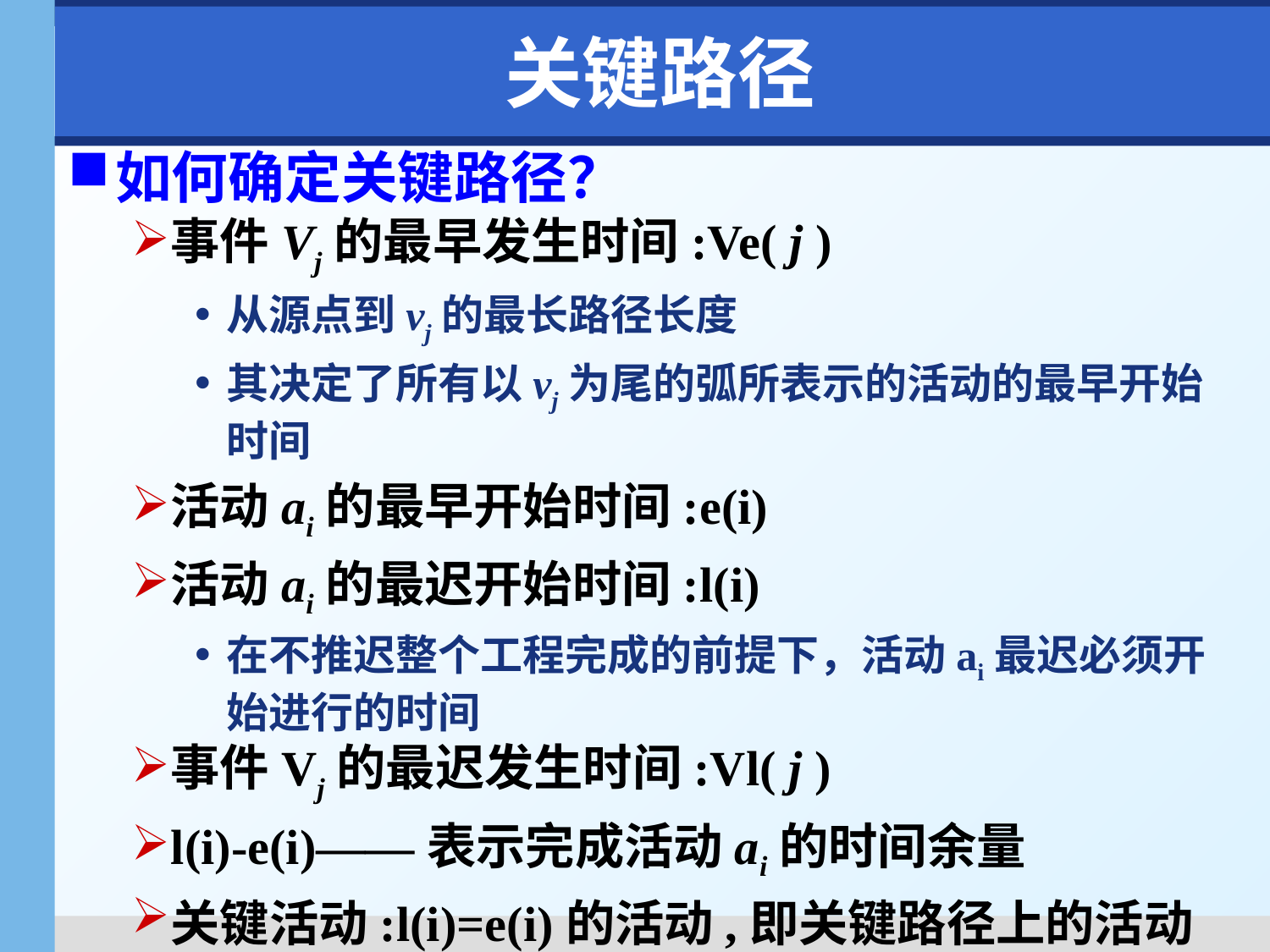

# 关键路径
如何确定关键路径？
事件Vj的最早发生时间:Ve( j )
从源点到vj的最长路径长度
其决定了所有以vj为尾的弧所表示的活动的最早开始时间
活动ai的最早开始时间:e(i)
活动ai的最迟开始时间:l(i)
在不推迟整个工程完成的前提下，活动ai最迟必须开始进行的时间
事件Vj的最迟发生时间:Vl( j )
l(i)-e(i)——表示完成活动ai的时间余量
关键活动:l(i)=e(i)的活动,即关键路径上的活动